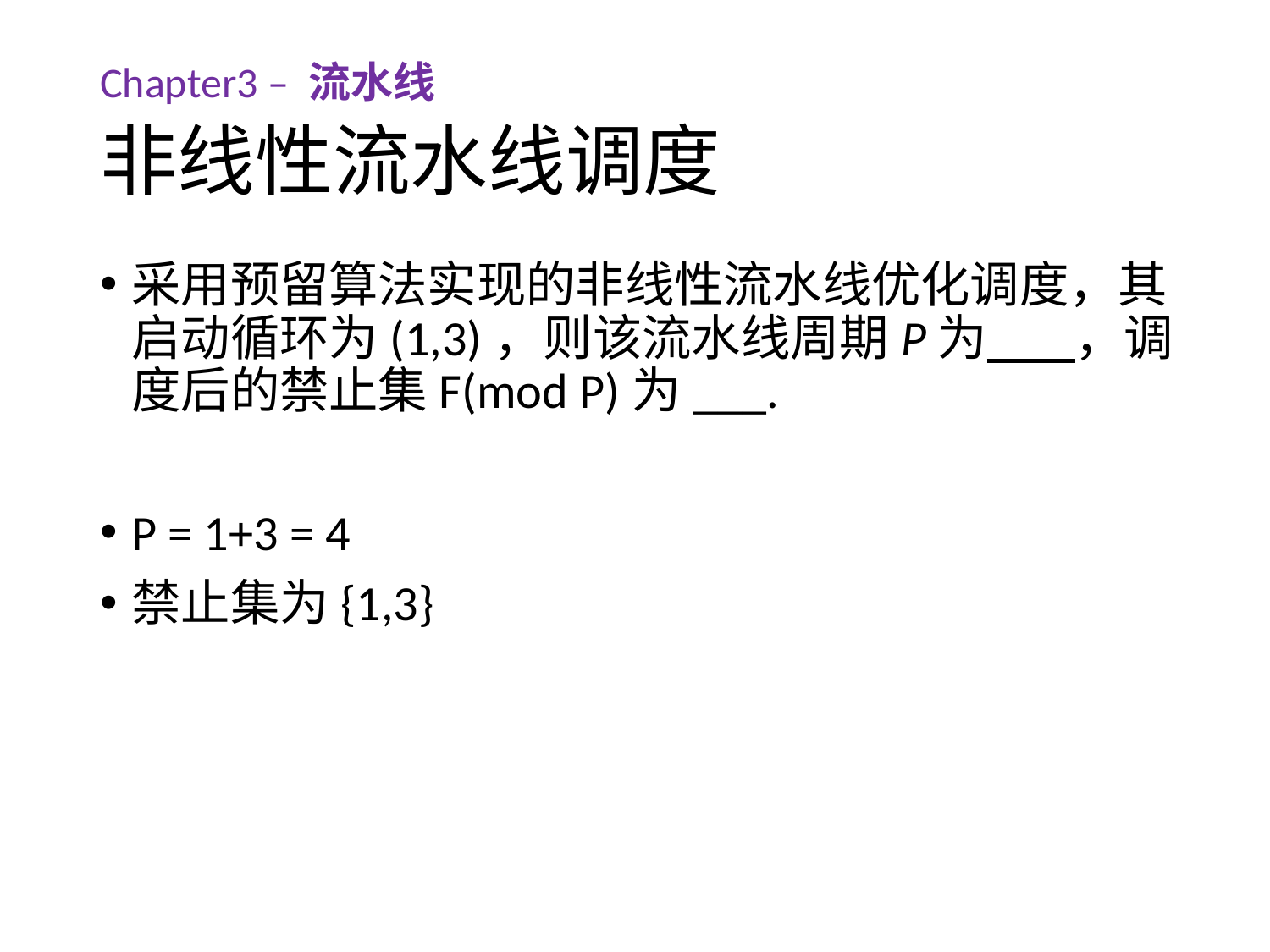

Chapter3 – 流水线
# 非线性流水线调度
采用预留算法实现的非线性流水线优化调度，其启动循环为(1,3)，则该流水线周期P为        ，调度后的禁止集F(mod P)为___.

P = 1+3 = 4
禁止集为{1,3}